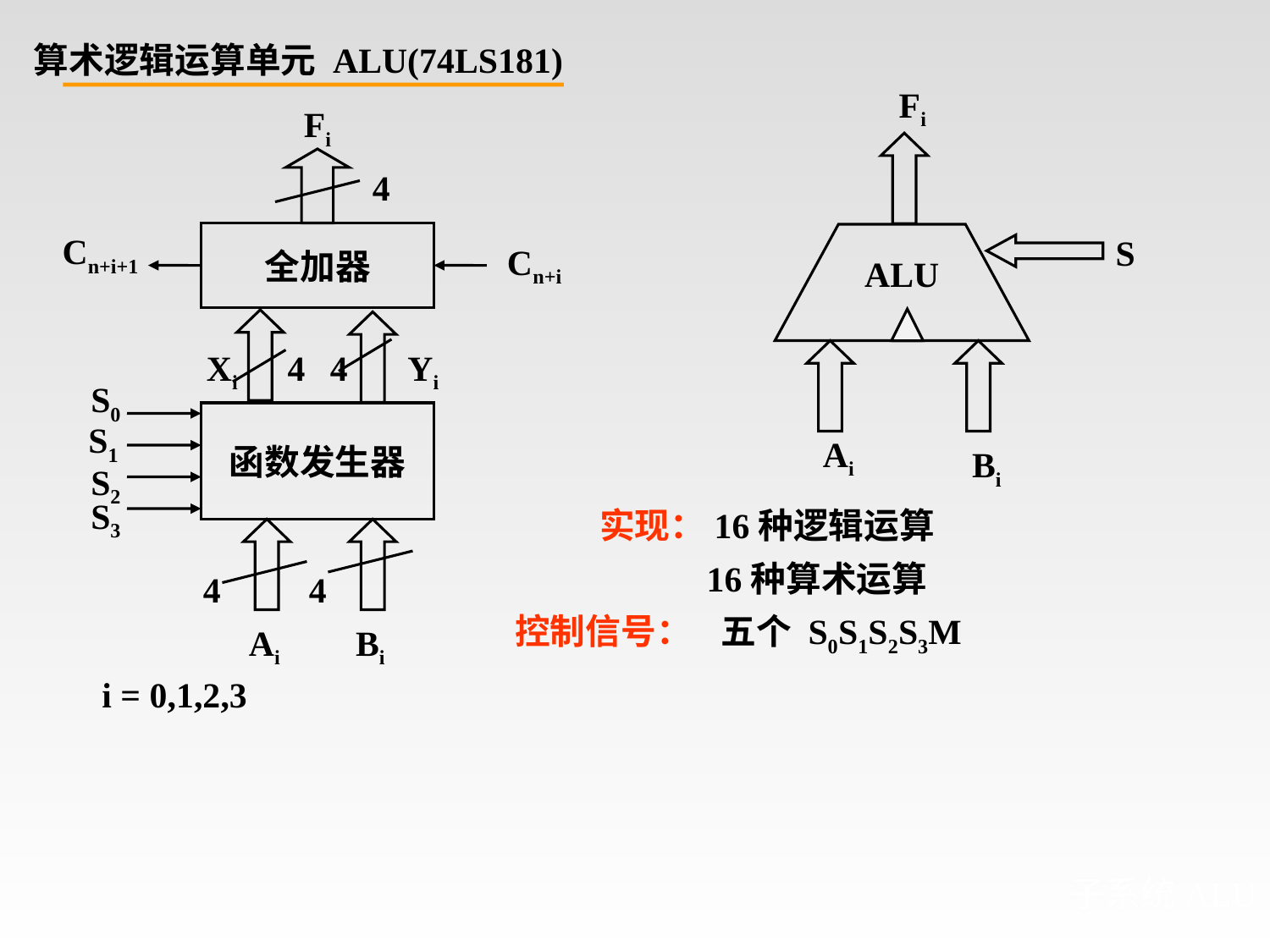

算术逻辑运算单元 ALU(74LS181)

Fi

S

ALU

Ai
Bi
Fi

4

Cn+i+1
全加器
Cn+i

Xi
4
4

Yi

S0
函数发生器
S1

S2

S3

4

4
Ai
Bi
实现：16种逻辑运算
16种算术运算
控制信号：
五个 S0S1S2S3M
i = 0,1,2,3
# 子系统ALU